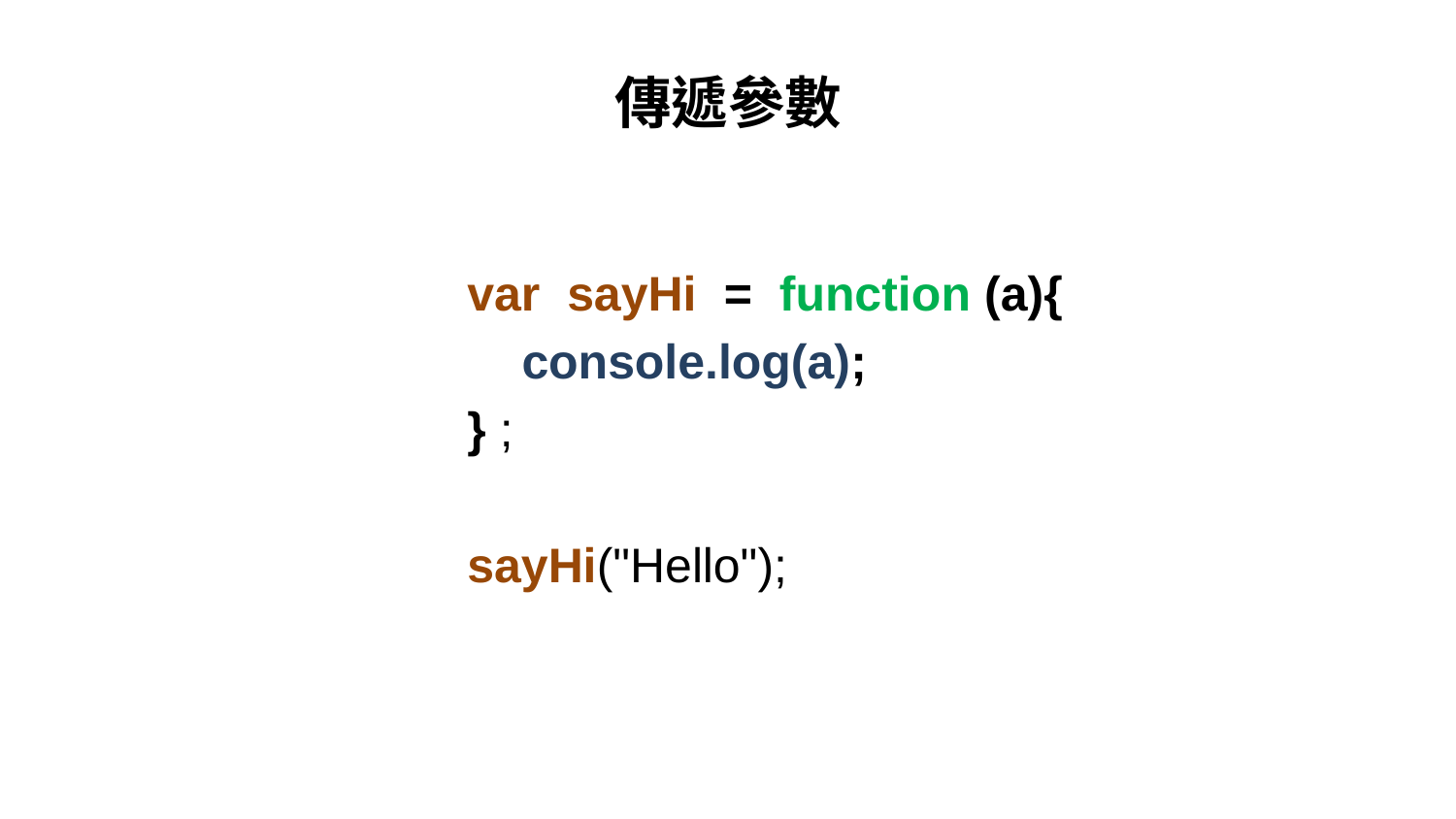

# 傳遞參數
var  sayHi  =  function (a){
    console.log(a);
} ;

sayHi("Hello");